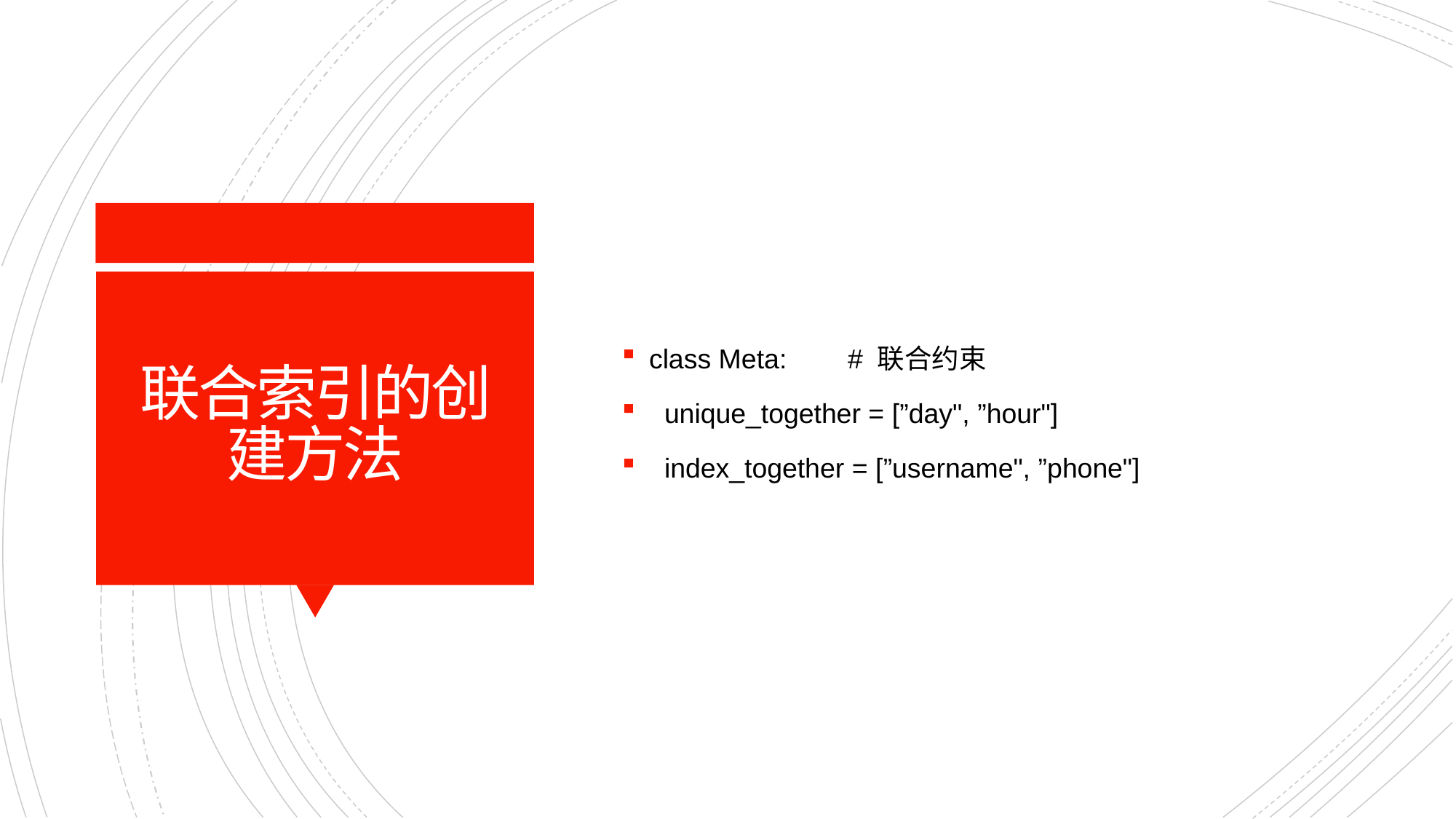

class Meta:        # 联合约束
  unique_together = [”day", ”hour"]
  index_together = [”username", ”phone"]
# 联合索引的创建方法